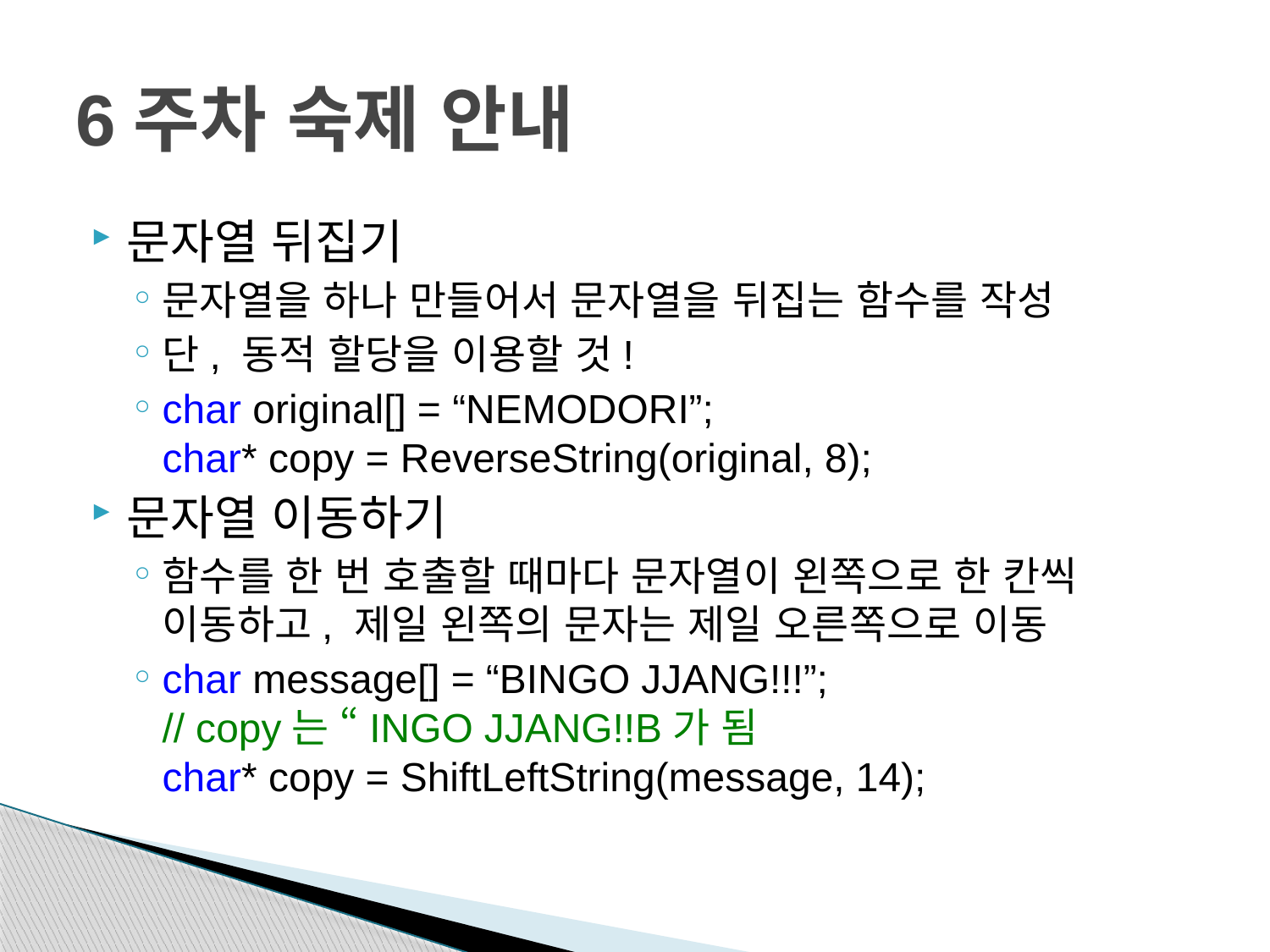

# 6주차 숙제 안내
문자열 뒤집기
문자열을 하나 만들어서 문자열을 뒤집는 함수를 작성
단, 동적 할당을 이용할 것!
char original[] = “NEMODORI”;
char* copy = ReverseString(original, 8);
문자열 이동하기
함수를 한 번 호출할 때마다 문자열이 왼쪽으로 한 칸씩
이동하고, 제일 왼쪽의 문자는 제일 오른쪽으로 이동
char message[] = “BINGO JJANG!!!”;
// copy는 “INGO JJANG!!B가 됨
char* copy = ShiftLeftString(message, 14);